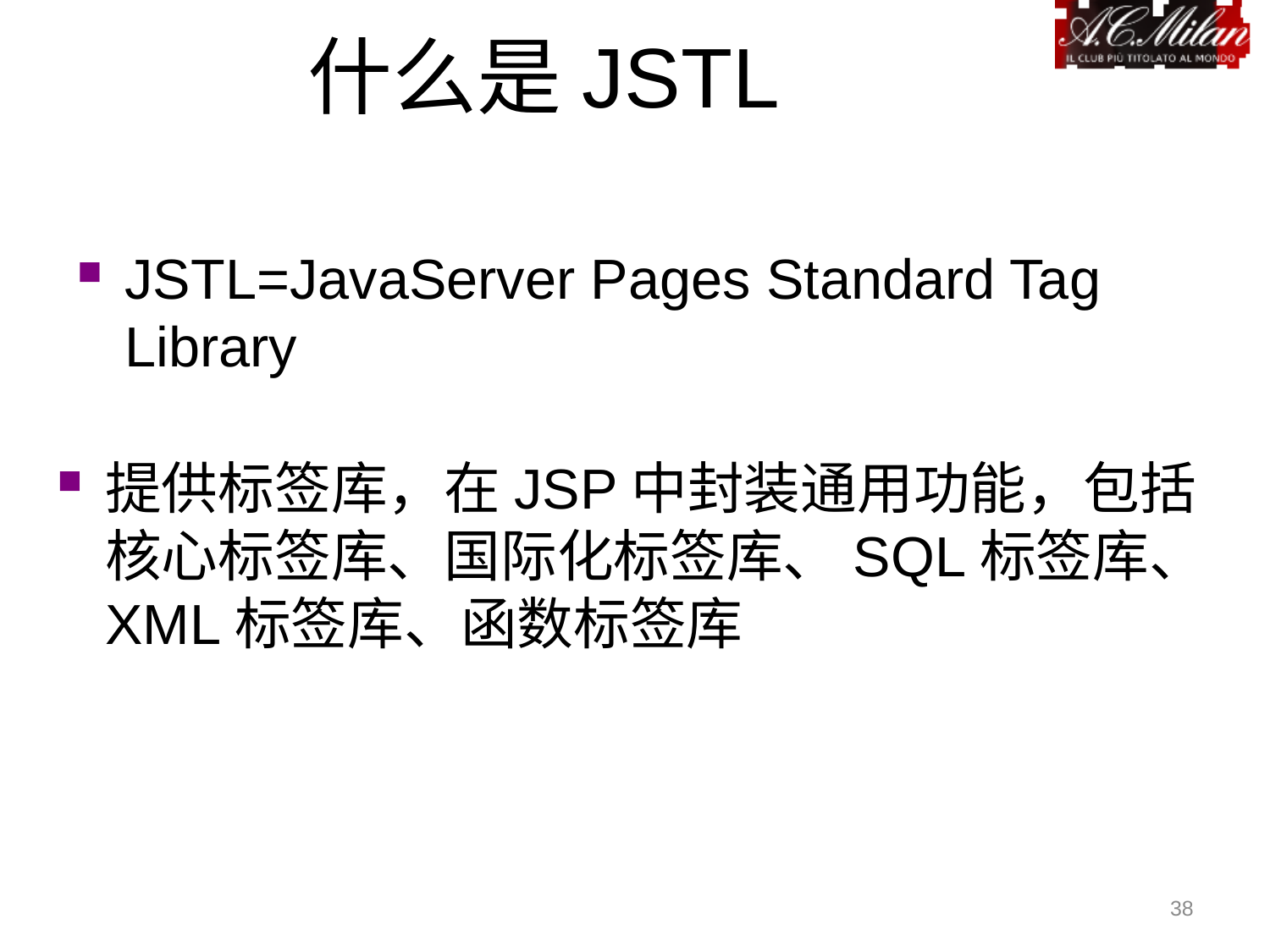

什么是JSTL
JSTL=JavaServer Pages Standard Tag Library
提供标签库，在JSP中封装通用功能，包括核心标签库、国际化标签库、SQL标签库、XML标签库、函数标签库
38